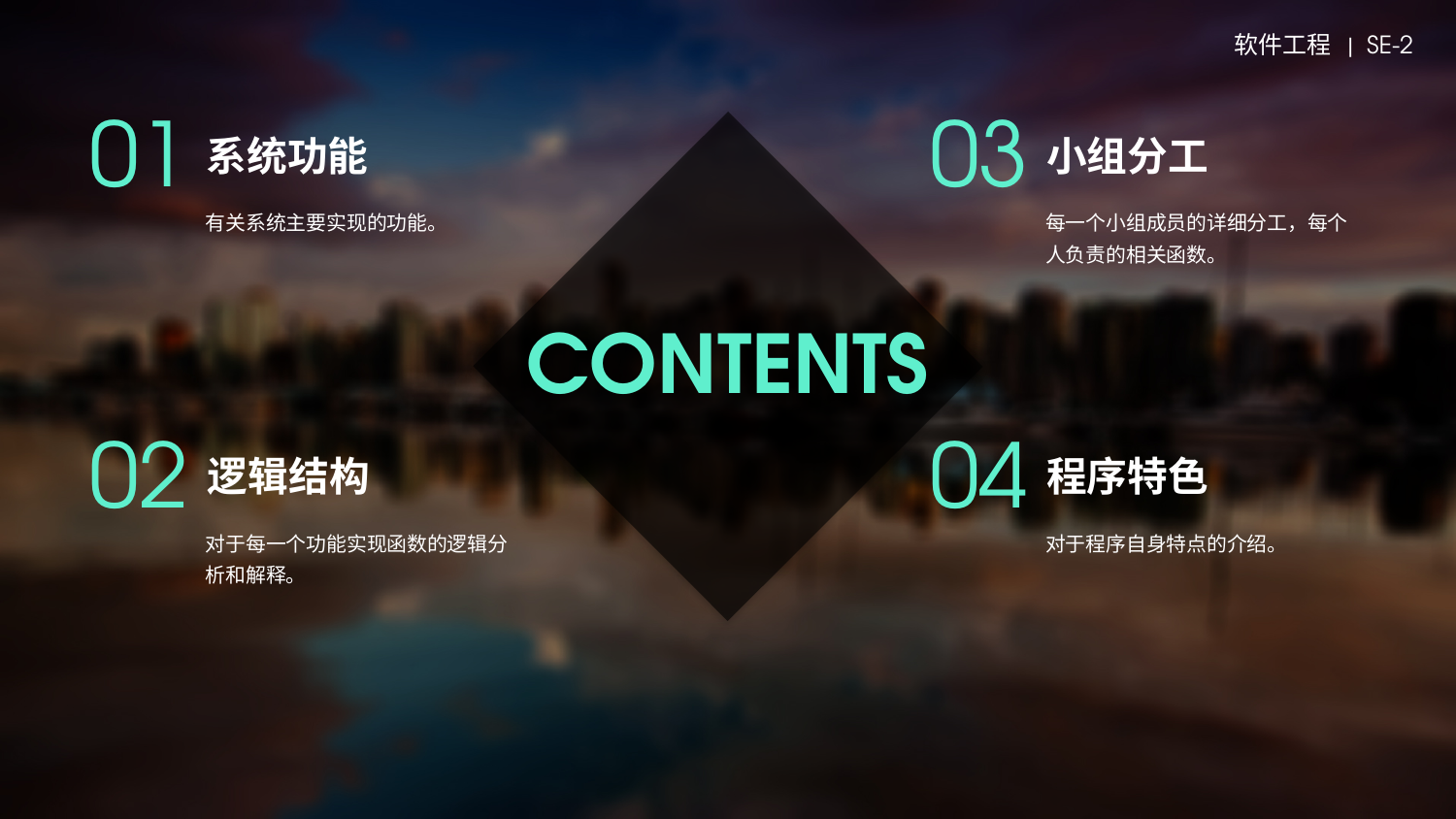

软件工程  |  SE-2
01
03
系统功能
小组分工

有关系统主要实现的功能。
每一个小组成员的详细分工，每个人负责的相关函数。
CONTENTS
02
04
逻辑结构
程序特色
对于每一个功能实现函数的逻辑分析和解释。
对于程序自身特点的介绍。